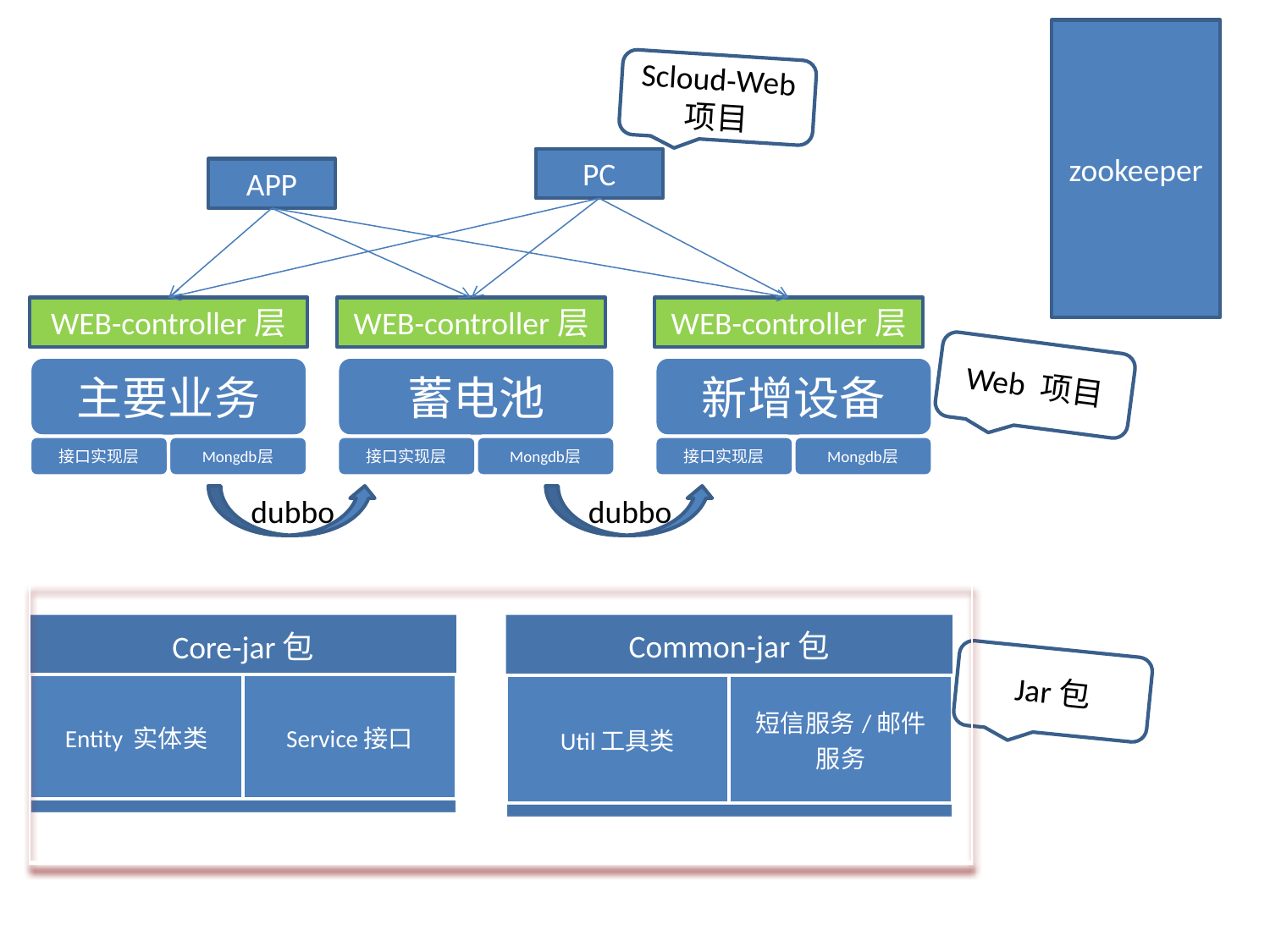

zookeeper
Scloud-Web 项目
PC
APP
WEB-controller层
WEB-controller层
WEB-controller层
Web 项目
主要业务
接口实现层
Mongdb层
蓄电池
接口实现层
Mongdb层
新增设备
接口实现层
Mongdb层
dubbo
dubbo
|  |
| --- |
Core-jar包
Entity 实体类
Service接口
Common-jar包
Util工具类
短信服务/邮件服务
Jar包